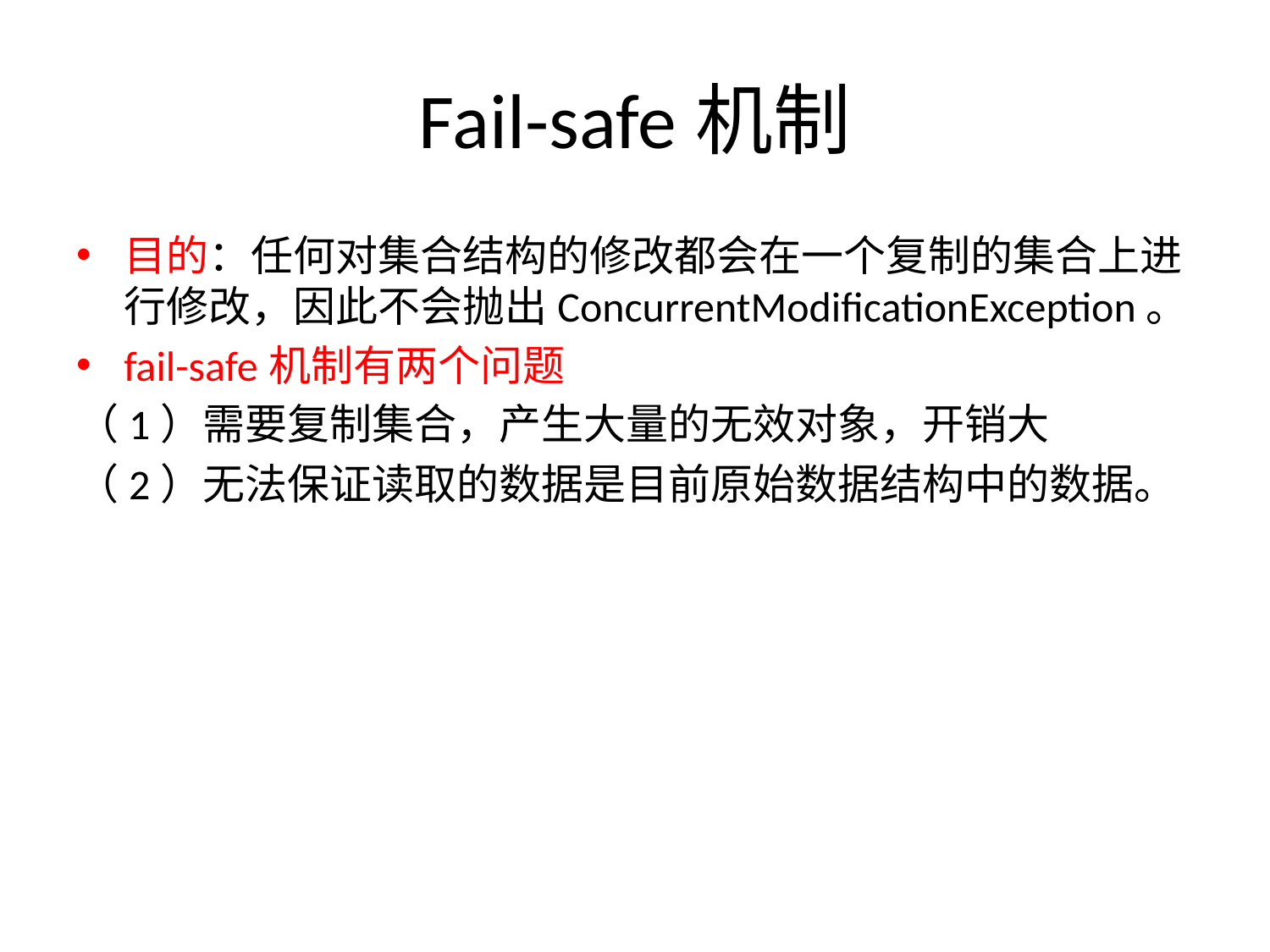

# Fail-safe机制
目的：任何对集合结构的修改都会在一个复制的集合上进行修改，因此不会抛出ConcurrentModificationException。
fail-safe机制有两个问题
（1）需要复制集合，产生大量的无效对象，开销大
（2）无法保证读取的数据是目前原始数据结构中的数据。